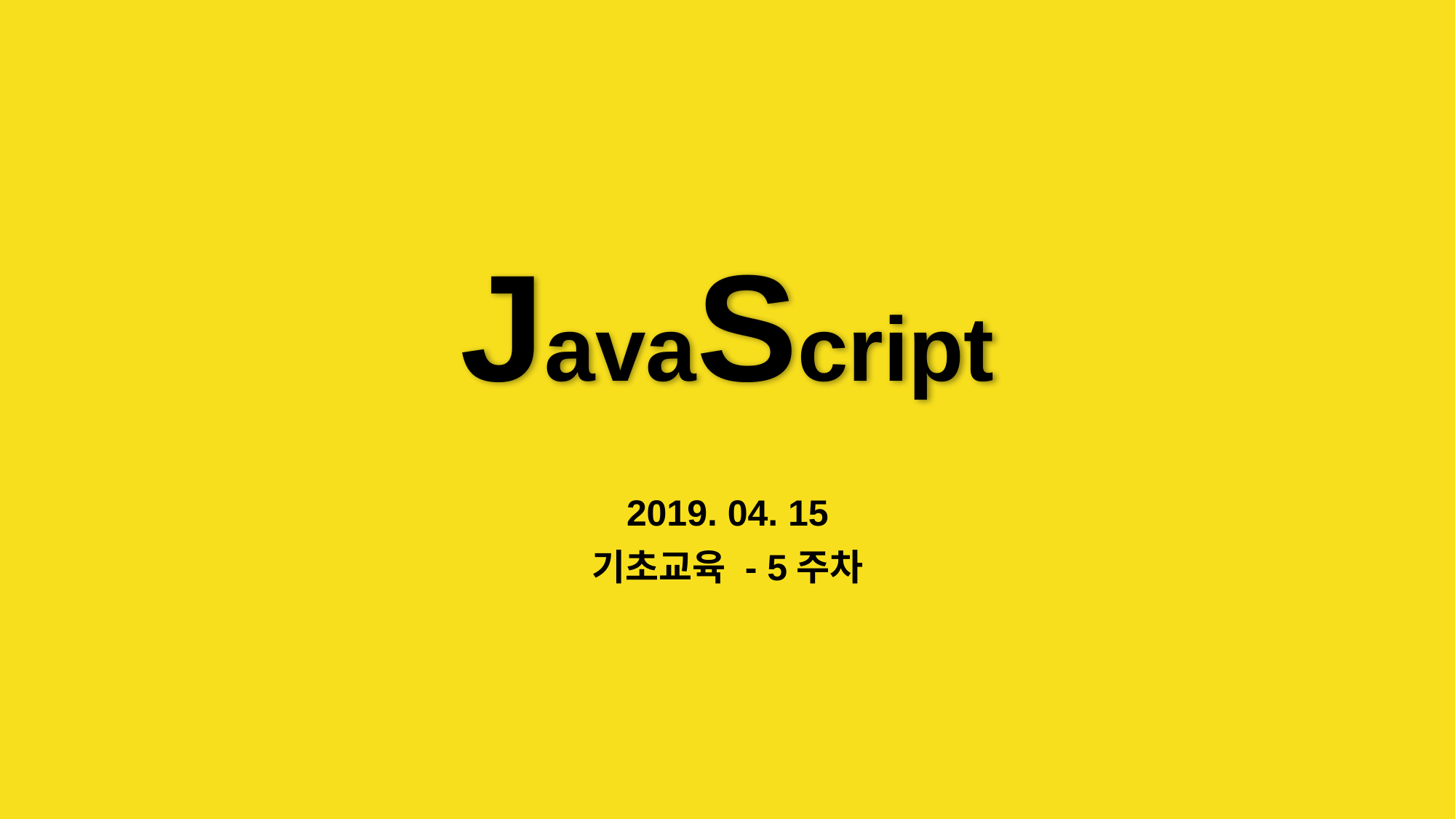

# JavaScript

2019. 04. 15
기초교육 - 5주차